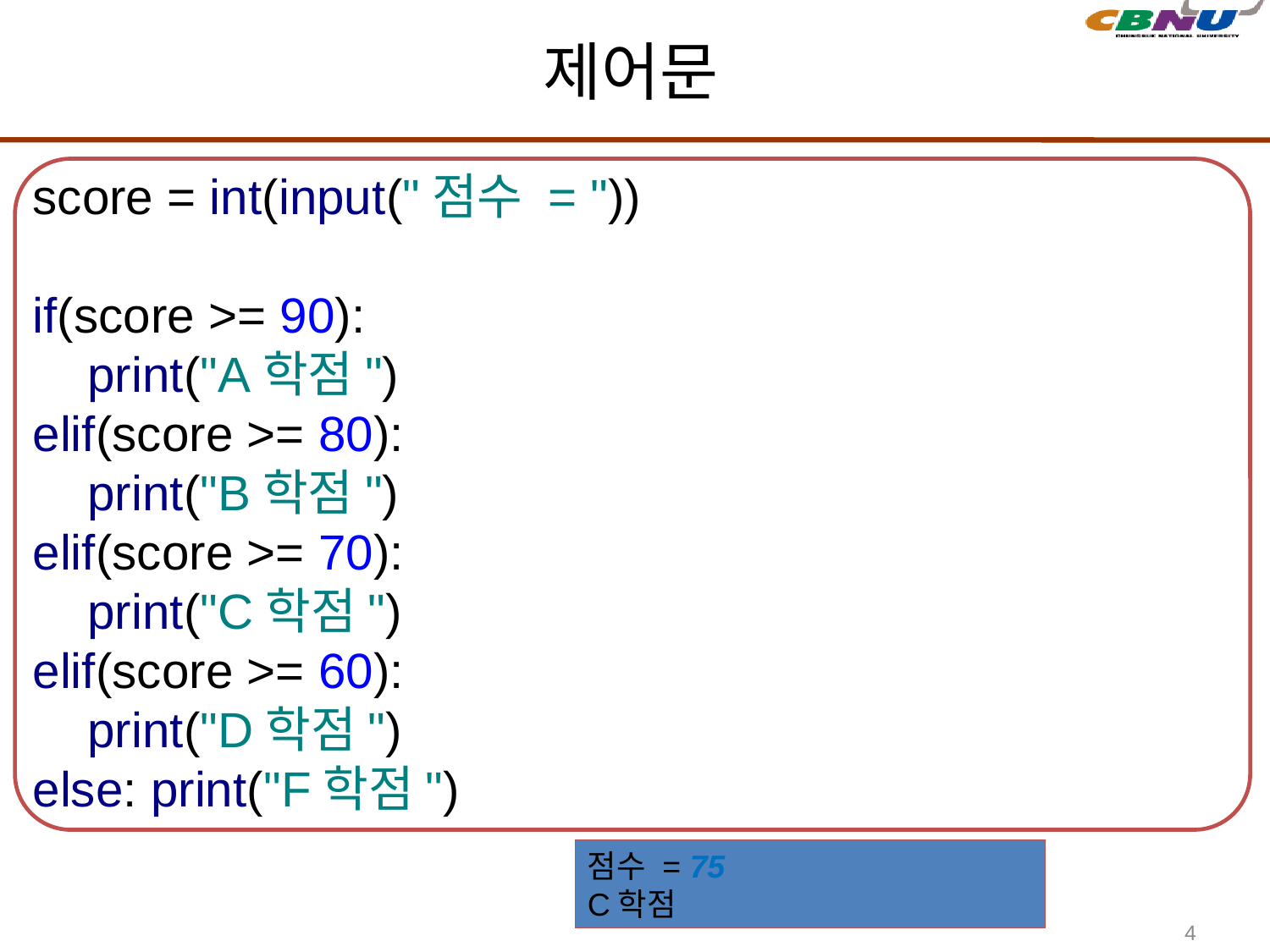

# 제어문

score = int(input("점수 = "))
if(score >= 90):
    print("A학점")
elif(score >= 80):
    print("B학점")
elif(score >= 70):
    print("C학점")
elif(score >= 60):
    print("D학점")
else: print("F학점")
점수 = 75
C학점
4